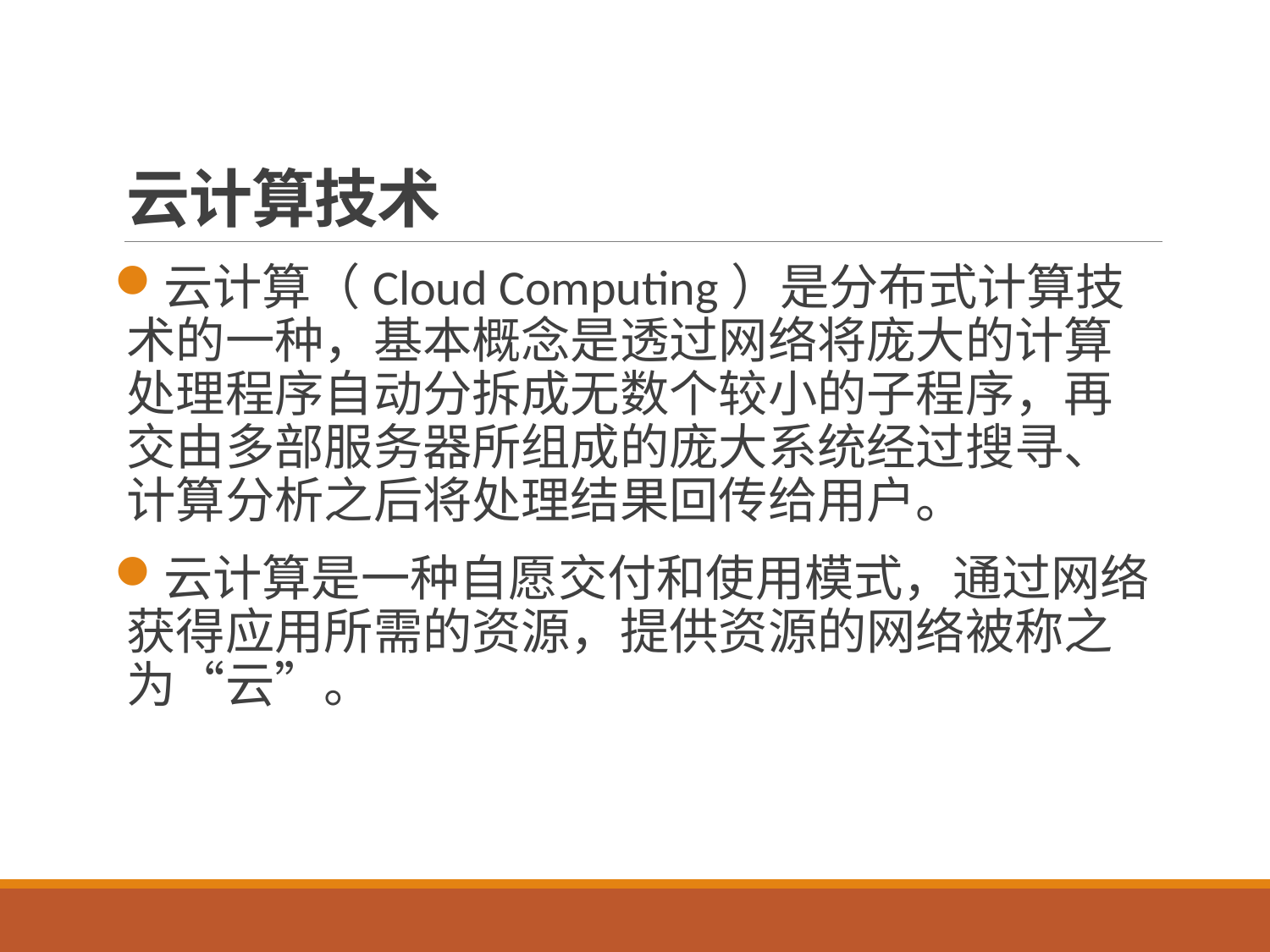

# 云计算技术
云计算（Cloud Computing）是分布式计算技术的一种，基本概念是透过网络将庞大的计算处理程序自动分拆成无数个较小的子程序，再交由多部服务器所组成的庞大系统经过搜寻、计算分析之后将处理结果回传给用户。
云计算是一种自愿交付和使用模式，通过网络获得应用所需的资源，提供资源的网络被称之为“云”。